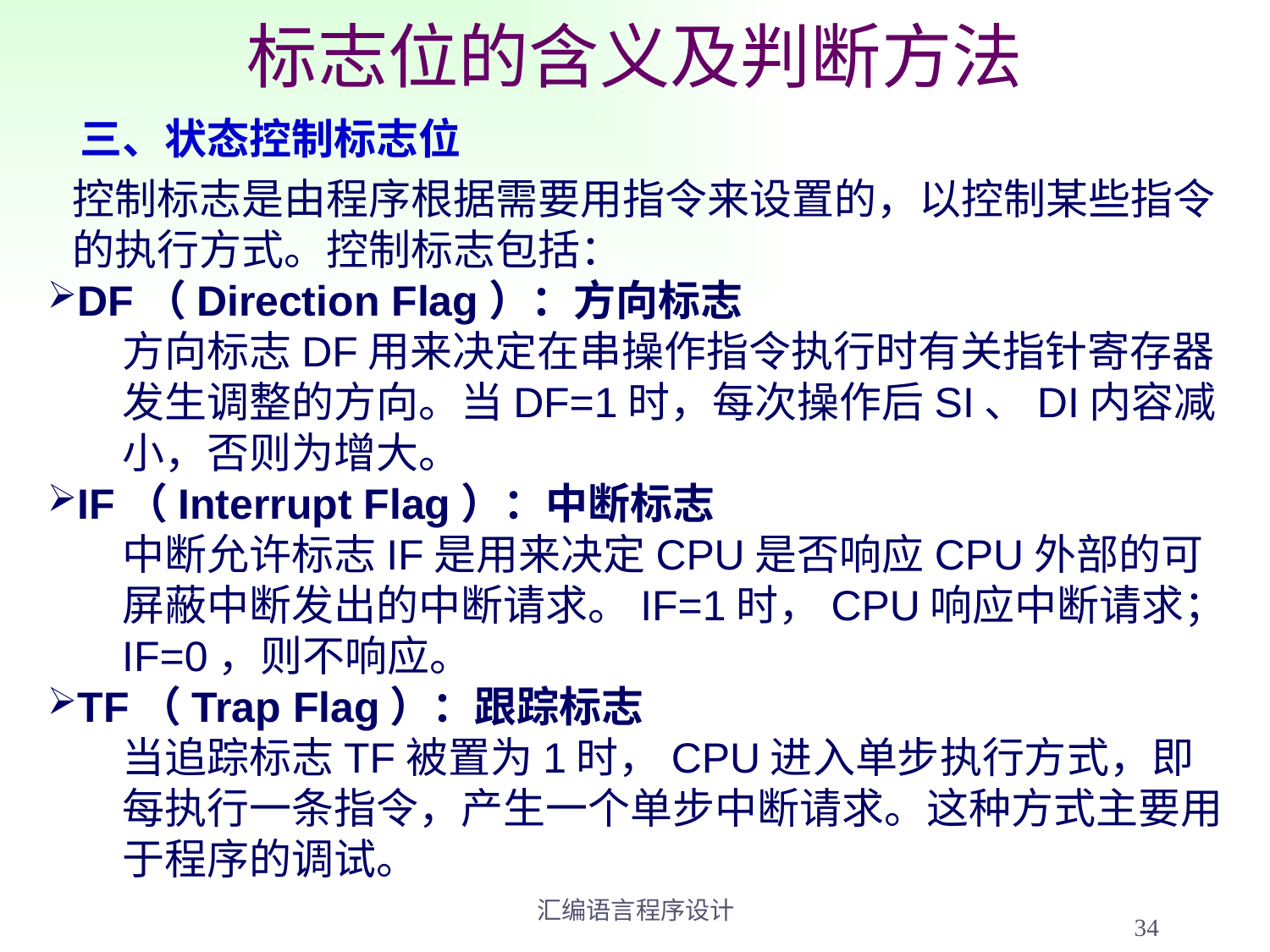

# 标志位的含义及判断方法

三、状态控制标志位
控制标志是由程序根据需要用指令来设置的，以控制某些指令的执行方式。控制标志包括：
DF（Direction Flag）：方向标志
方向标志DF用来决定在串操作指令执行时有关指针寄存器发生调整的方向。当DF=1时，每次操作后SI、DI内容减小，否则为增大。
IF（Interrupt Flag）：中断标志
中断允许标志IF是用来决定CPU是否响应CPU外部的可屏蔽中断发出的中断请求。IF=1时，CPU响应中断请求；IF=0，则不响应。
TF（Trap Flag）：跟踪标志
当追踪标志TF被置为1时，CPU进入单步执行方式，即每执行一条指令，产生一个单步中断请求。这种方式主要用于程序的调试。
34
汇编语言程序设计